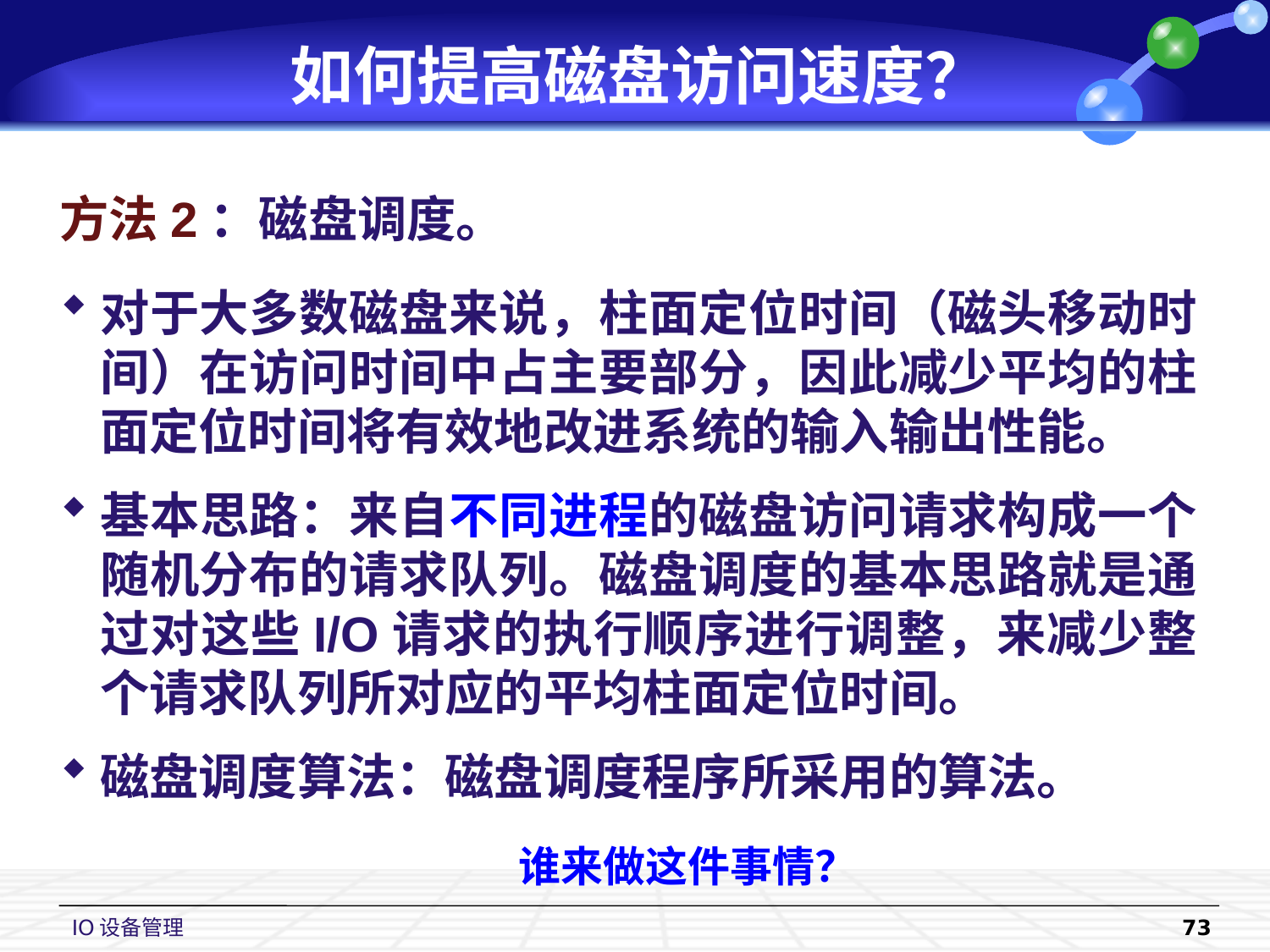

如何提高磁盘访问速度？
方法2：磁盘调度。
对于大多数磁盘来说，柱面定位时间（磁头移动时间）在访问时间中占主要部分，因此减少平均的柱面定位时间将有效地改进系统的输入输出性能。
基本思路：来自不同进程的磁盘访问请求构成一个随机分布的请求队列。磁盘调度的基本思路就是通过对这些I/O请求的执行顺序进行调整，来减少整个请求队列所对应的平均柱面定位时间。
磁盘调度算法：磁盘调度程序所采用的算法。
谁来做这件事情？
IO设备管理
73